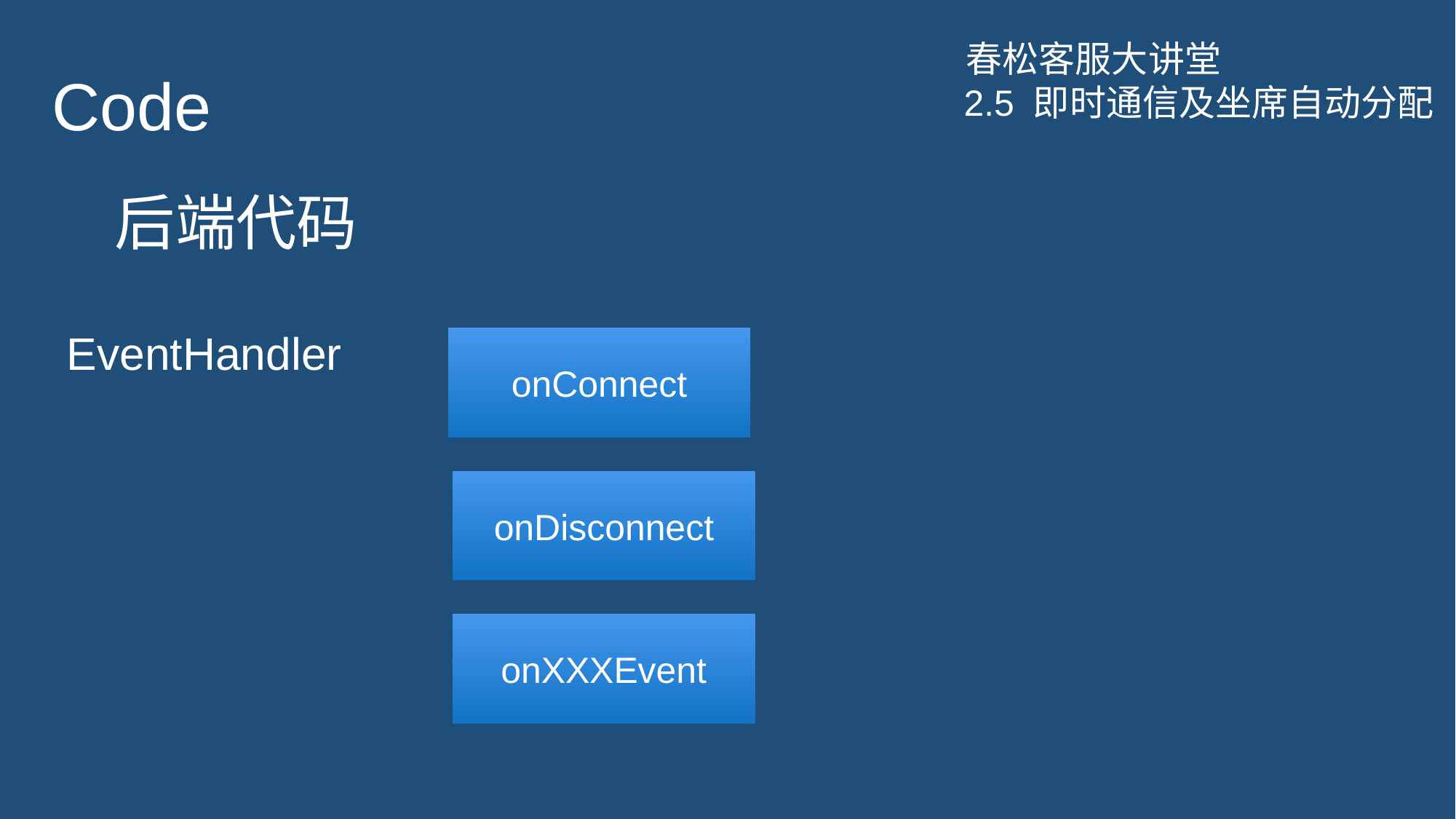

Code
春松客服大讲堂
2.5 即时通信及坐席自动分配
后端代码
EventHandler
onConnect
onDisconnect
onXXXEvent